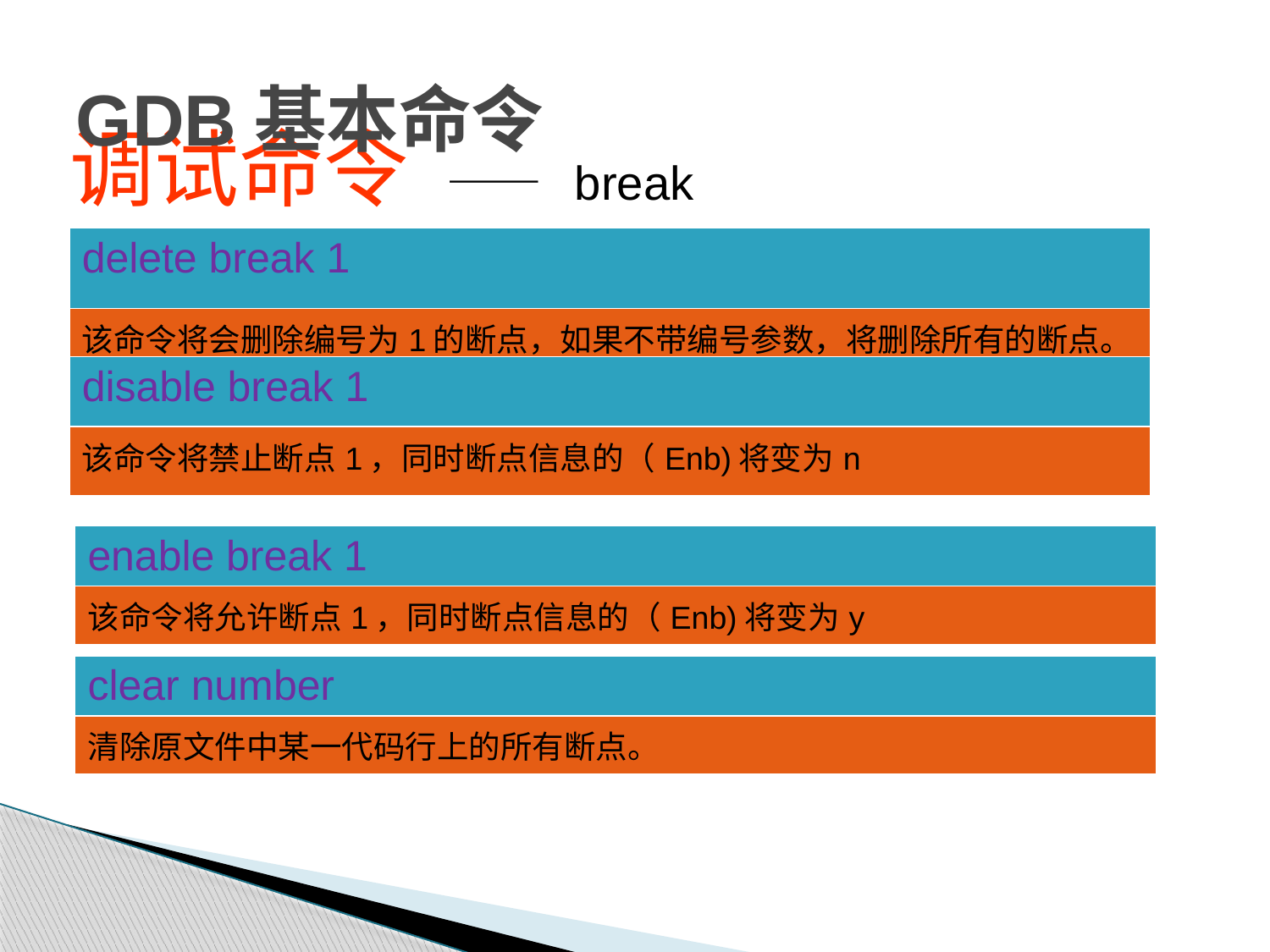

# GDB基本命令
调试命令  ——  break

| delete break 1 |
| --- |
| 该命令将会删除编号为1的断点，如果不带编号参数，将删除所有的断点。 |
| disable break 1 |
| --- |
| 该命令将禁止断点1，同时断点信息的（Enb)将变为n |
| enable break 1 |
| --- |
| 该命令将允许断点1，同时断点信息的（Enb)将变为y |
| clear number |
| --- |
| 清除原文件中某一代码行上的所有断点。 |